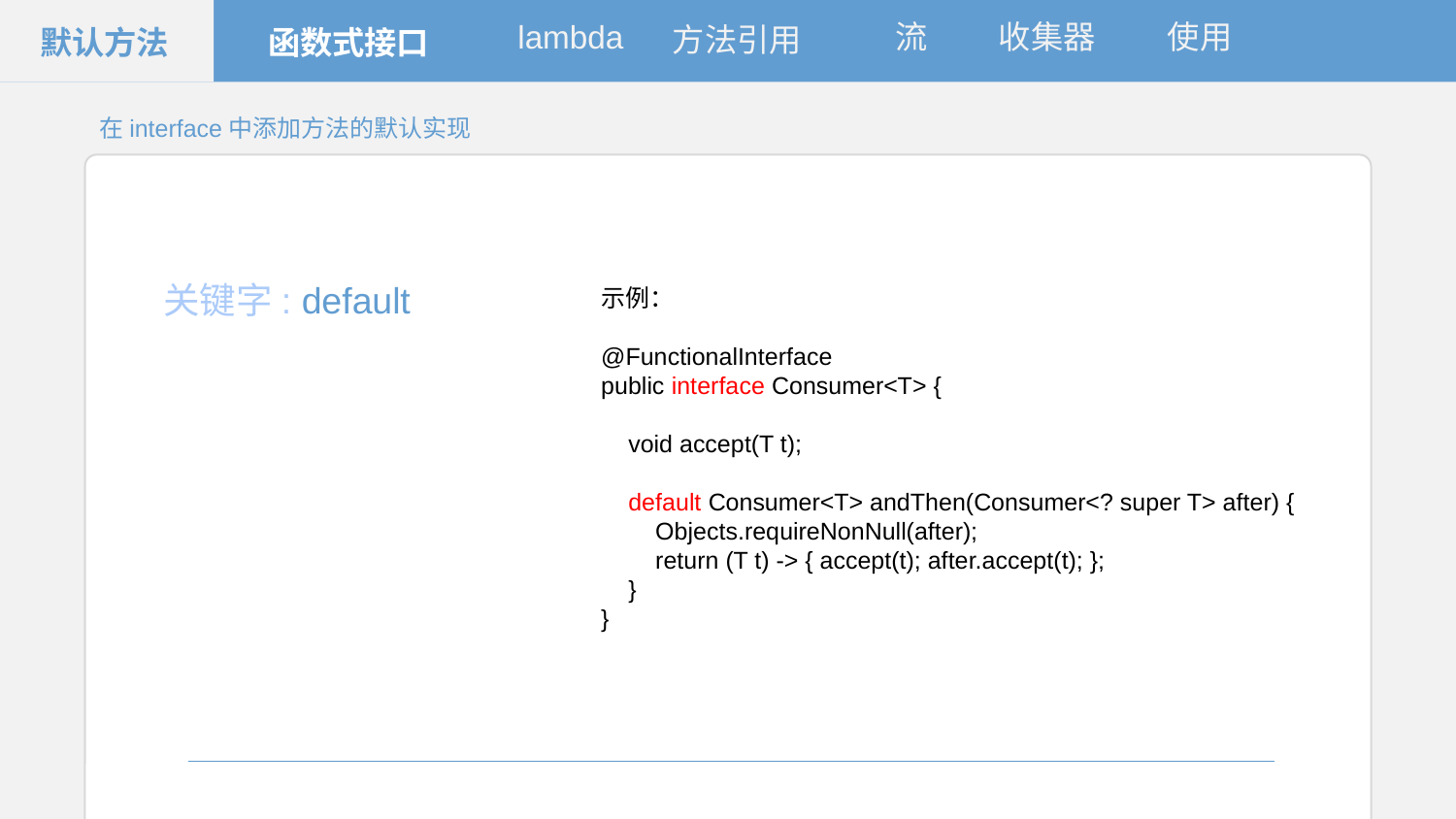

流

lambda
使用
收集器
方法引用
默认方法
函数式接口

在interface中添加方法的默认实现
关键字: default
示例：

@FunctionalInterface
public interface Consumer<T> {

    void accept(T t);

    default Consumer<T> andThen(Consumer<? super T> after) {
        Objects.requireNonNull(after);
        return (T t) -> { accept(t); after.accept(t); };
    }
}